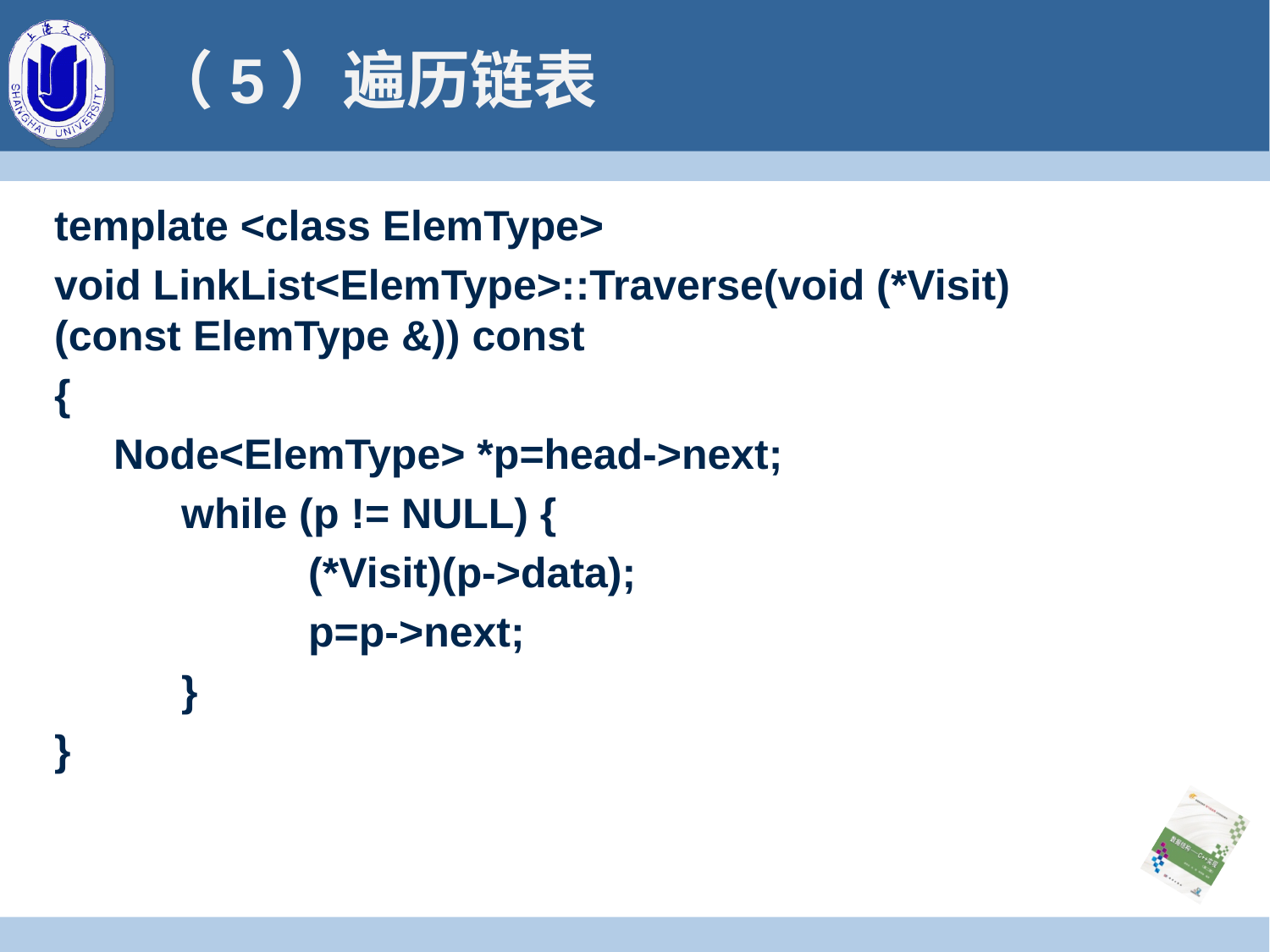

# （5）遍历链表
template <class ElemType>
void LinkList<ElemType>::Traverse(void (*Visit)(const ElemType &)) const
{
     Node<ElemType> *p=head->next;
	while (p != NULL) {
		(*Visit)(p->data);
		p=p->next;
	}
}